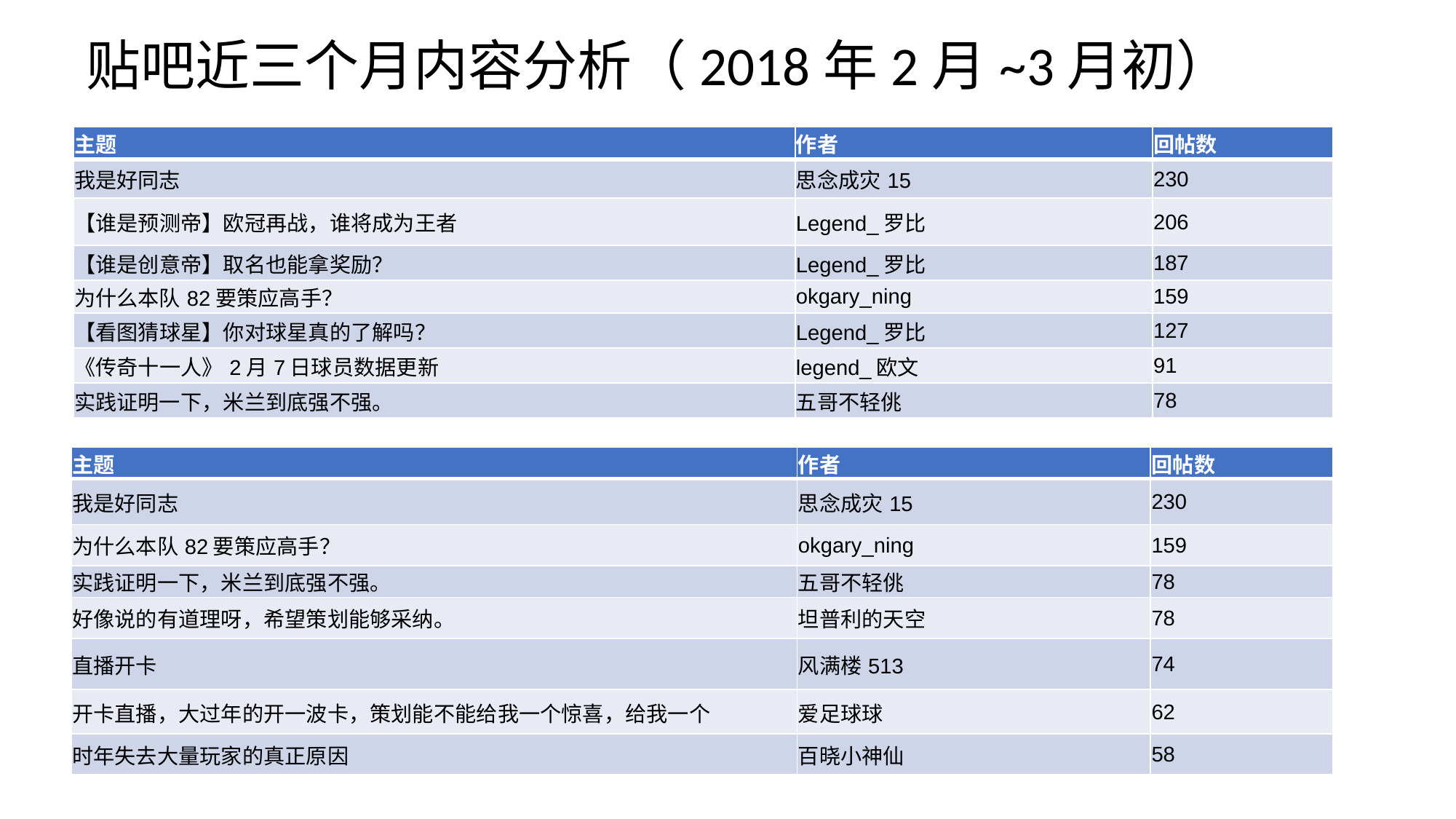

贴吧近三个月内容分析（2018年2月~3月初）
| 主题 | 作者 | 回帖数 |
| --- | --- | --- |
| 我是好同志 | 思念成灾15 | 230 |
| 【谁是预测帝】欧冠再战，谁将成为王者 | Legend\_罗比 | 206 |
| 【谁是创意帝】取名也能拿奖励？ | Legend\_罗比 | 187 |
| 为什么本队82要策应高手？ | okgary\_ning | 159 |
| 【看图猜球星】你对球星真的了解吗？ | Legend\_罗比 | 127 |
| 《传奇十一人》2月7日球员数据更新 | legend\_欧文 | 91 |
| 实践证明一下，米兰到底强不强。 | 五哥不轻佻 | 78 |
| 主题 | 作者 | 回帖数 |
| --- | --- | --- |
| 我是好同志 | 思念成灾15 | 230 |
| 为什么本队82要策应高手？ | okgary\_ning | 159 |
| 实践证明一下，米兰到底强不强。 | 五哥不轻佻 | 78 |
| 好像说的有道理呀，希望策划能够采纳。 | 坦普利的天空 | 78 |
| 直播开卡 | 风满楼513 | 74 |
| 开卡直播，大过年的开一波卡，策划能不能给我一个惊喜，给我一个 | 爱足球球 | 62 |
| 时年失去大量玩家的真正原因 | 百晓小神仙 | 58 |